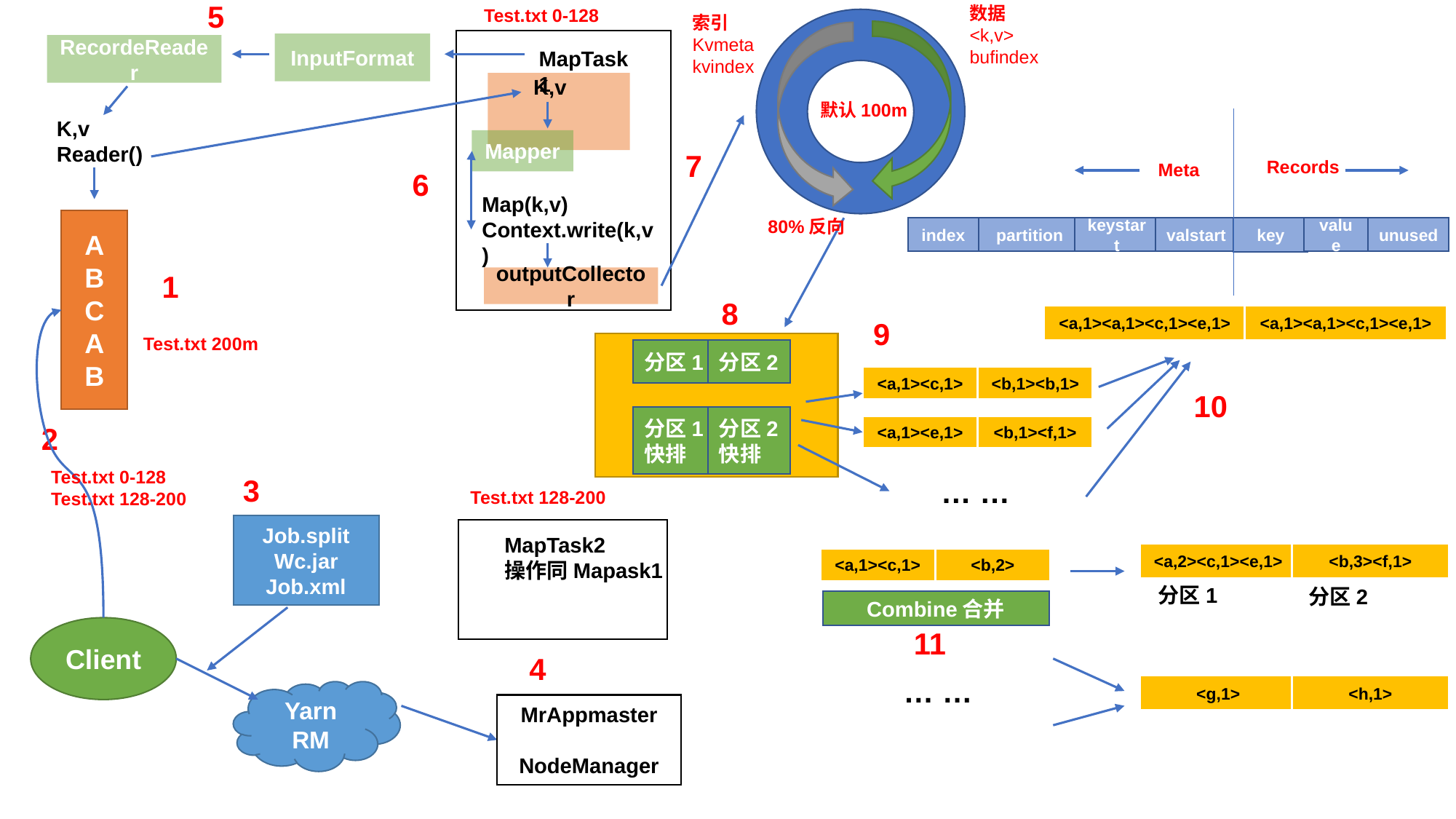

5
数据
<k,v>
bufindex
Test.txt 0-128
索引
Kvmeta
kvindex

InputFormat
RecordeReader
MapTask1
K,v

默认100m
K,v
Reader()
Mapper
7
Records
Meta
6
Map(k,v)
Context.write(k,v)
80%反向
A
B
C
A
B
index
partition
keystart
valstart
key
value
unused
1
outputCollector
8
<a,1><a,1><c,1><e,1>
<a,1><a,1><c,1><e,1>
9
Test.txt 200m

分区1
分区2
<a,1><c,1>
<b,1><b,1>
10
分区1
快排
分区2
快排
2
<a,1><e,1>
<b,1><f,1>
Test.txt 0-128
Test.txt 128-200
3
… …
Test.txt 128-200
Job.split
Wc.jar
Job.xml

MapTask2
操作同Mapask1
<a,2><c,1><e,1>
<b,3><f,1>
<a,1><c,1>
<b,2>
分区1
分区2
Combine合并
Client
11
4
… …
<g,1>
<h,1>
Yarn
RM
MrAppmaster

NodeManager